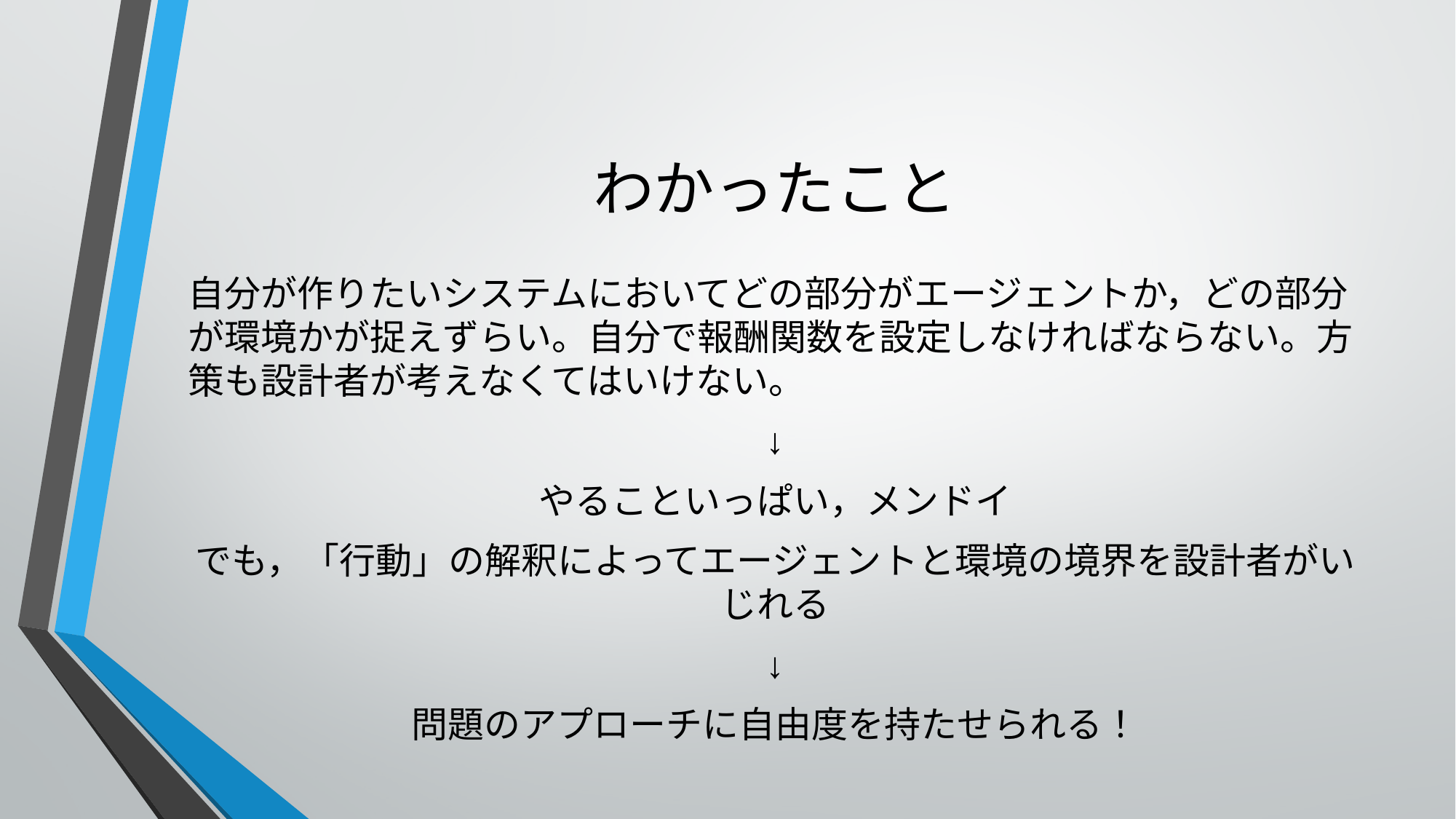

# わかったこと
自分が作りたいシステムにおいてどの部分がエージェントか，どの部分が環境かが捉えずらい。自分で報酬関数を設定しなければならない。方策も設計者が考えなくてはいけない。
↓
やることいっぱい，メンドイ
でも，「行動」の解釈によってエージェントと環境の境界を設計者がいじれる
↓
問題のアプローチに自由度を持たせられる！